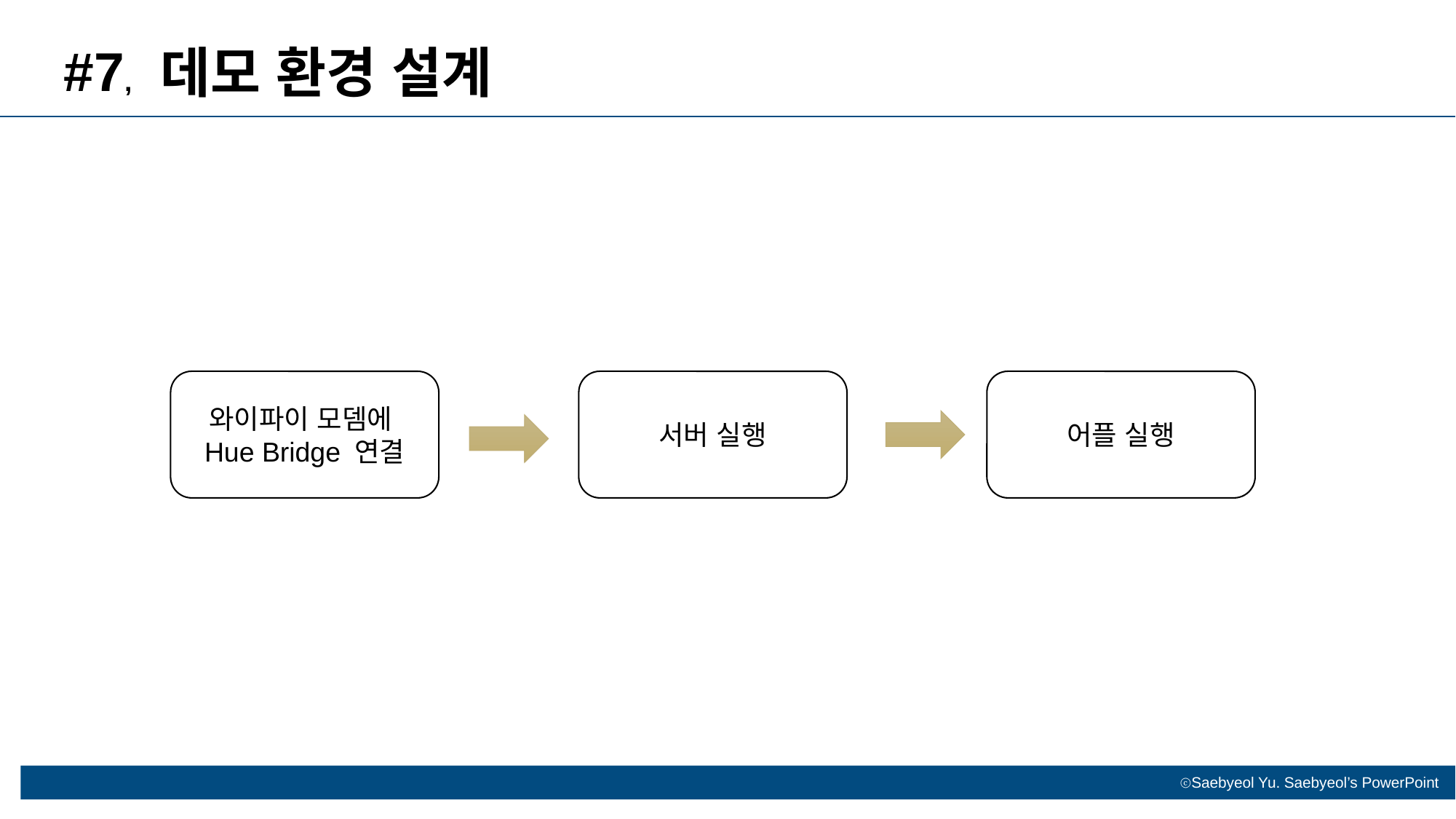

#7,
데모 환경 설계
서버 실행
어플 실행
와이파이 모뎀에
Hue Bridge 연결